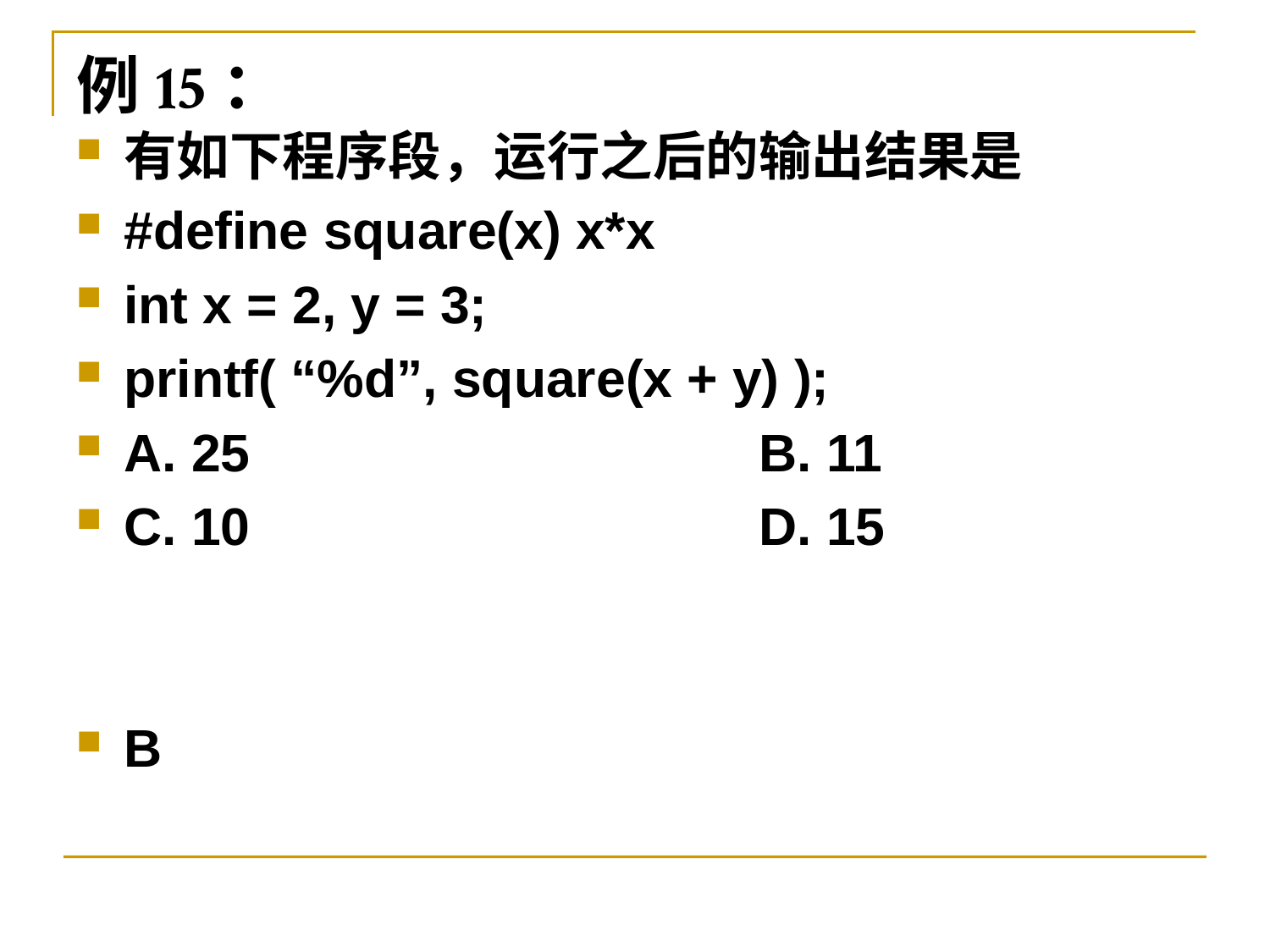

# 例15：
有如下程序段，运行之后的输出结果是
#define square(x) x*x
int x = 2, y = 3;
printf( “%d”, square(x + y) );
A. 25 				B. 11
C. 10 				D. 15

B